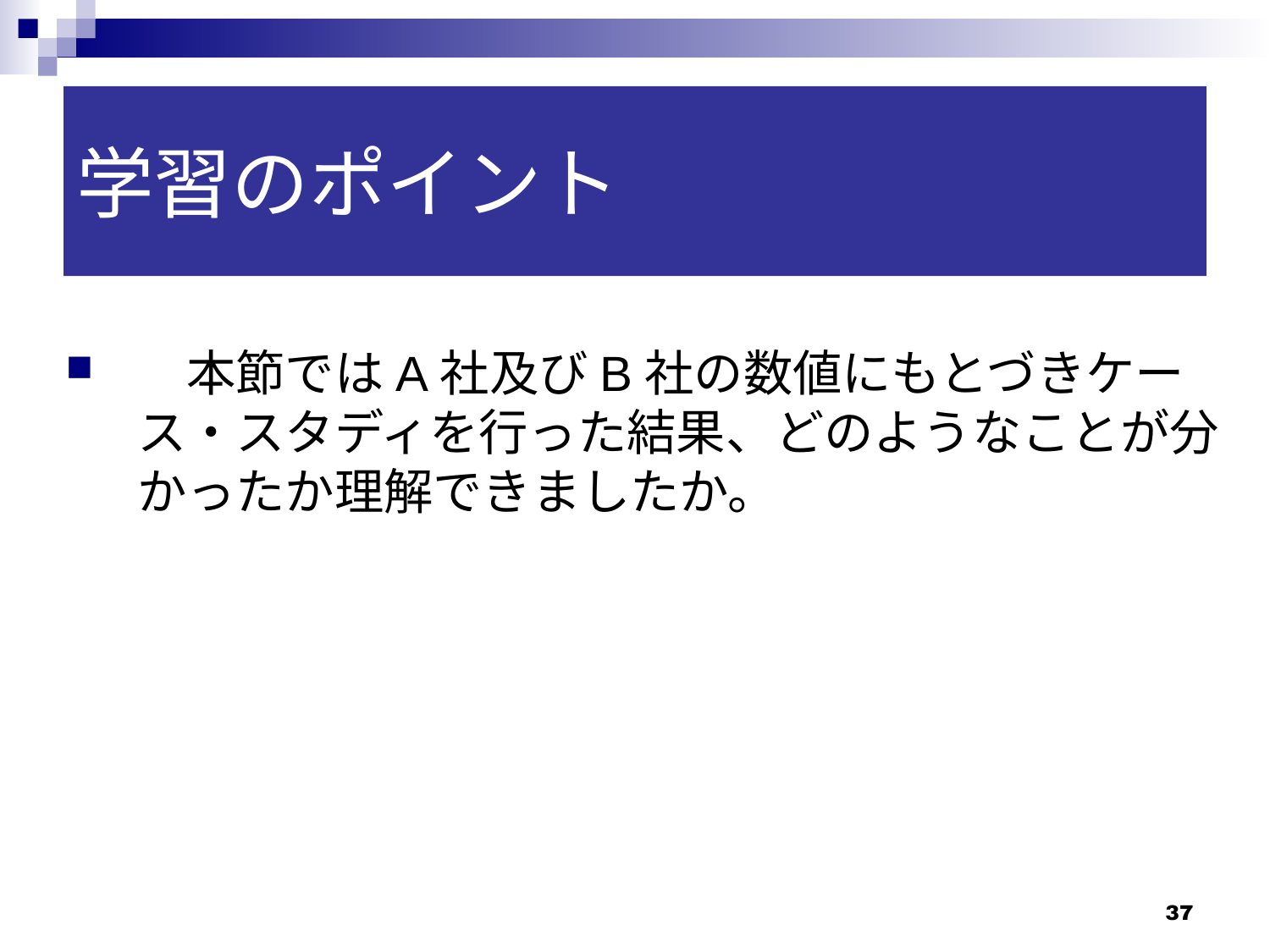

# 学習のポイント
　本節ではA社及びB社の数値にもとづきケース・スタディを行った結果、どのようなことが分かったか理解できましたか。
37